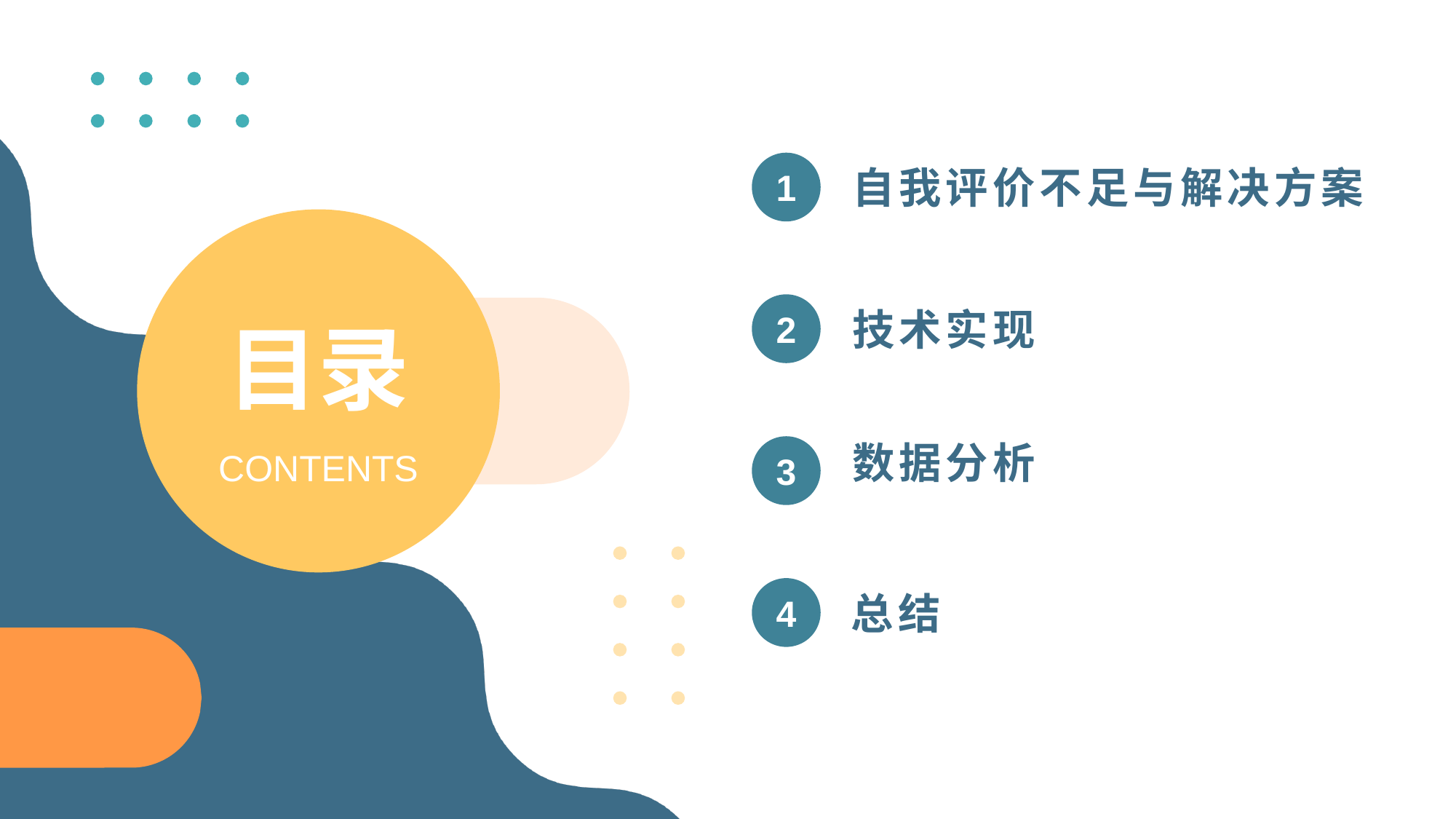

1
自我评价不足与解决方案
# 目录
2
技术实现
CONTENTS
3
数据分析
4
总结